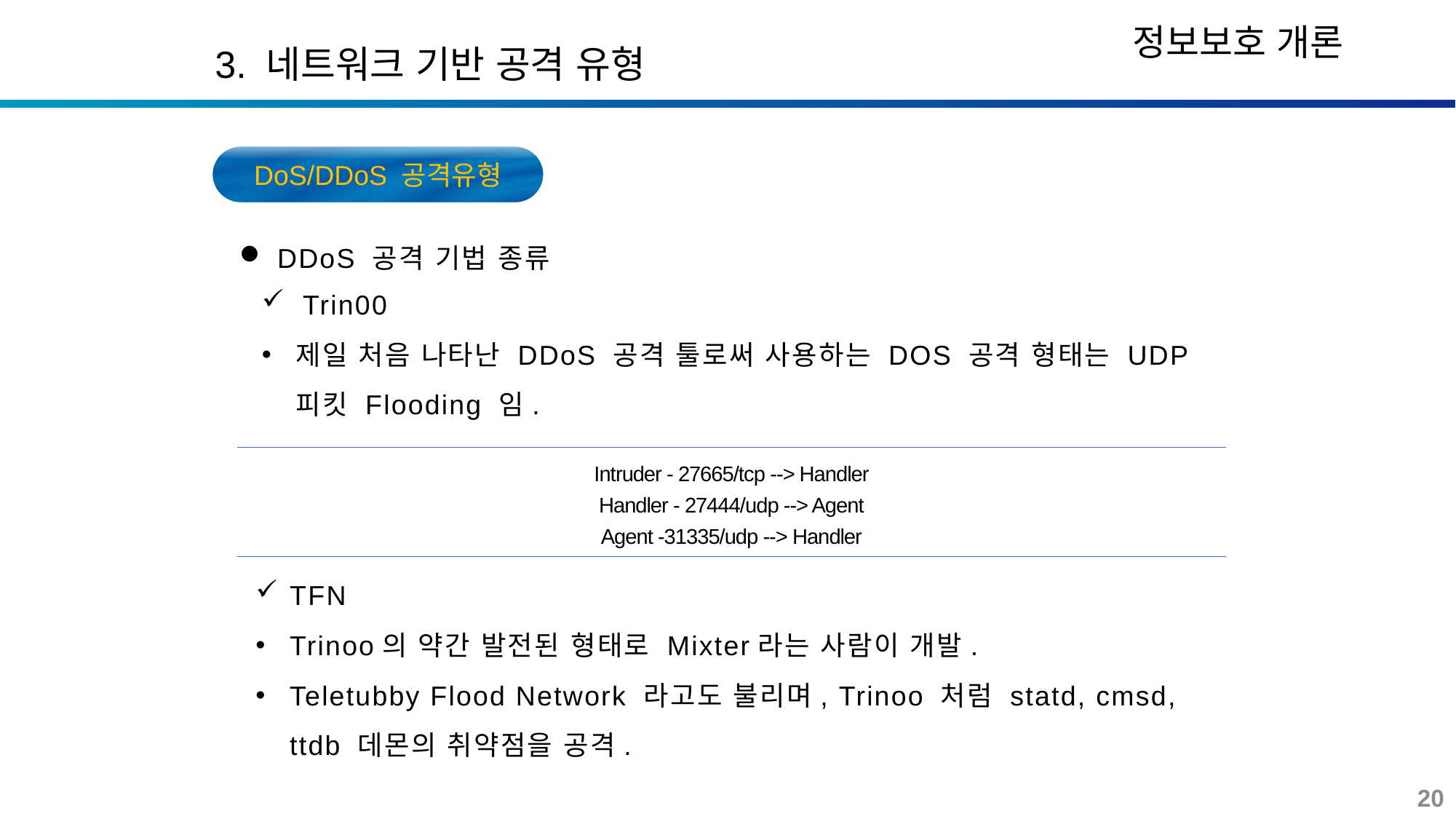

3. 네트워크 기반 공격 유형
DoS/DDoS 공격유형

DDoS 공격 기법 종류
Trin00
제일 처음 나타난 DDoS 공격 툴로써 사용하는 DOS 공격 형태는 UDP 피킷 Flooding 임.
| Intruder - 27665/tcp --> Handler Handler - 27444/udp --> Agent Agent -31335/udp --> Handler |
| --- |
TFN
Trinoo의 약간 발전된 형태로 Mixter라는 사람이 개발.
Teletubby Flood Network 라고도 불리며, Trinoo 처럼 statd, cmsd, ttdb 데몬의 취약점을 공격.

20